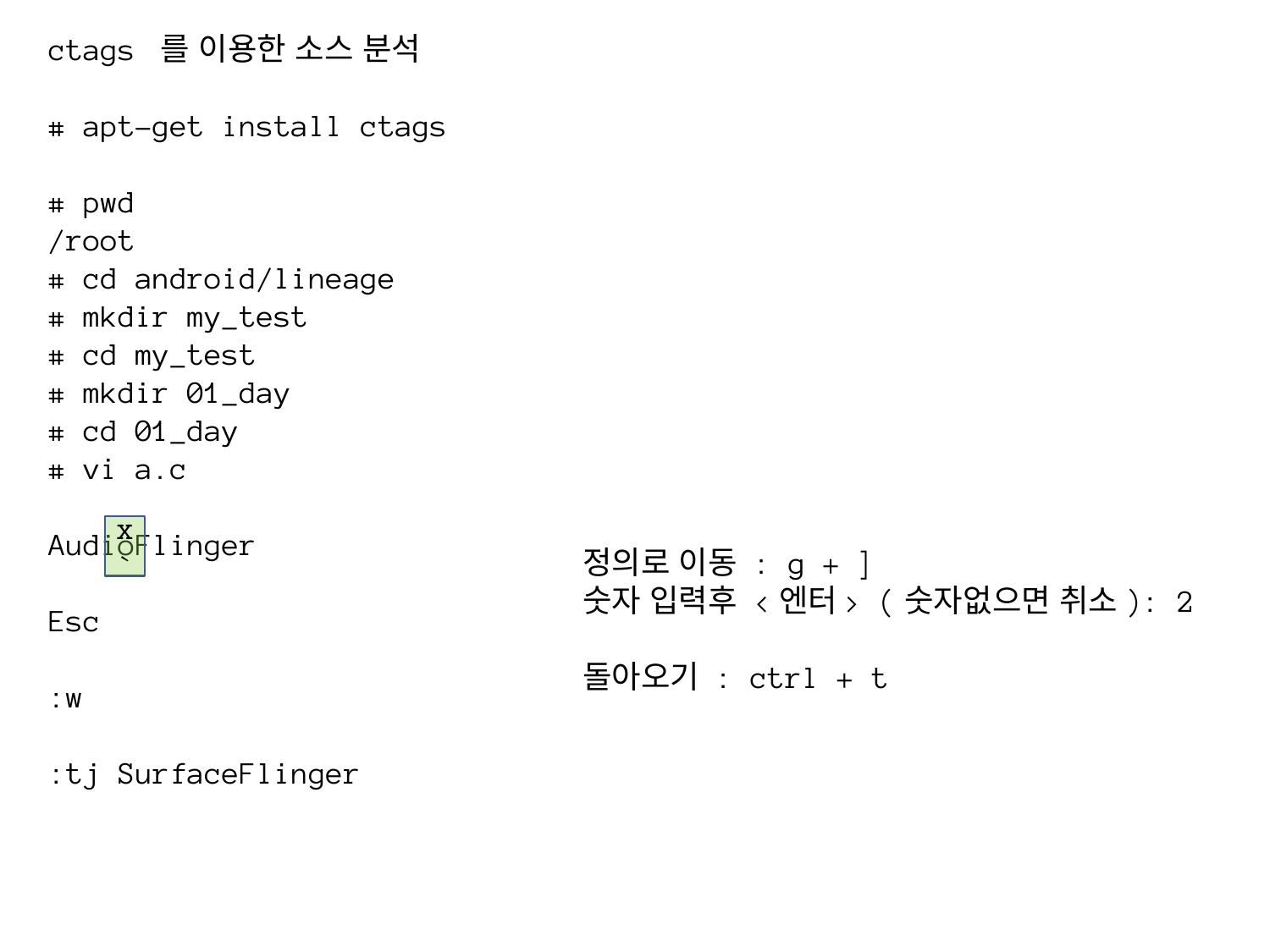

ctags 를 이용한 소스 분석

# apt-get install ctags

# pwd
/root
# cd android/lineage
# mkdir my_test
# cd my_test
# mkdir 01_day
# cd 01_day
# vi a.c

AudioFlinger

Esc

:w

:tj SurfaceFlinger
x`
정의로 이동 : g + ]
숫자 입력후 <엔터> (숫자없으면 취소): 2

돌아오기 : ctrl + t